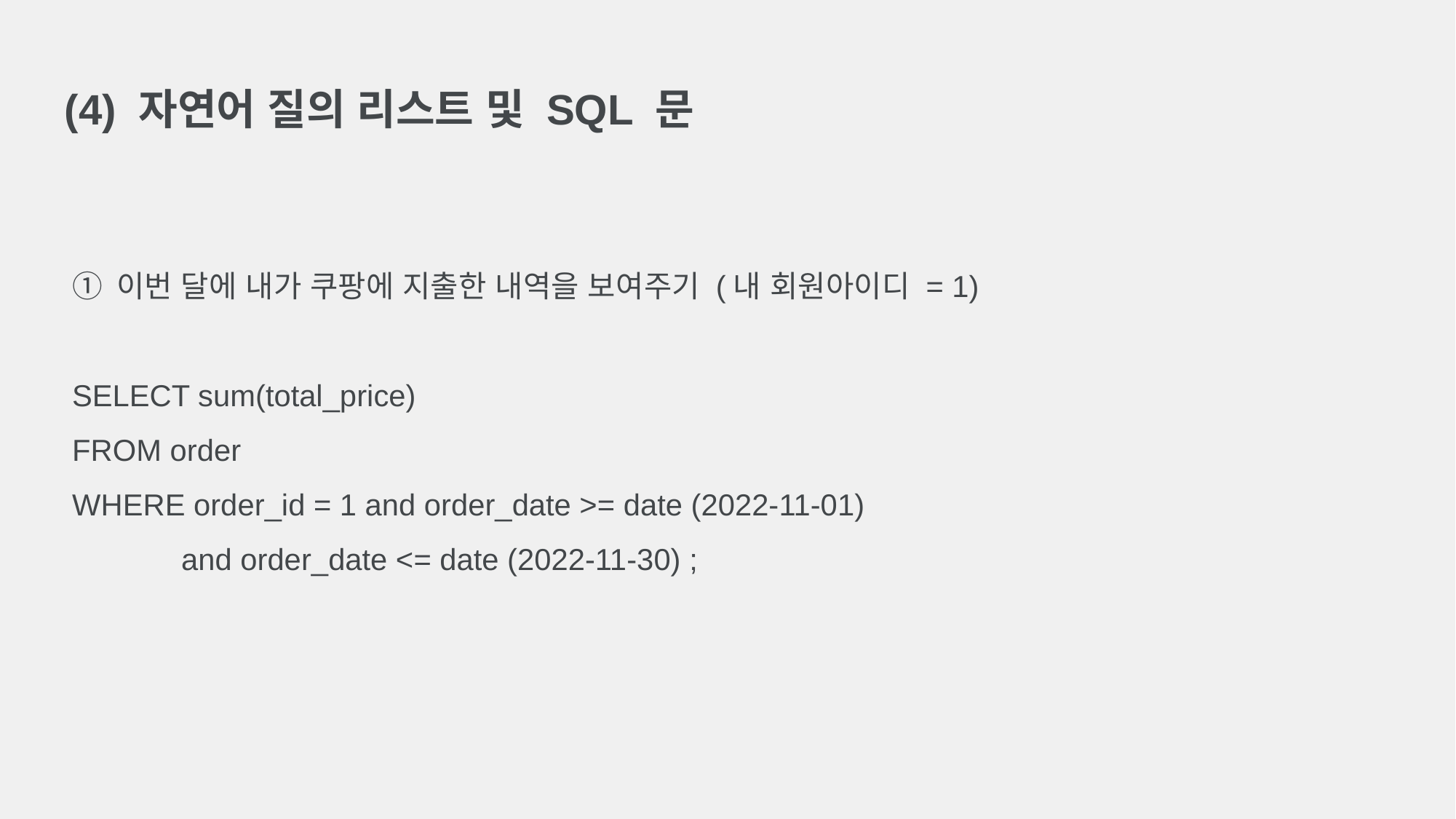

(4) 자연어 질의 리스트 및 SQL 문
① 이번 달에 내가 쿠팡에 지출한 내역을 보여주기 (내 회원아이디 = 1)

SELECT sum(total_price)
FROM order
WHERE order_id = 1 and order_date >= date (2022-11-01)
	and order_date <= date (2022-11-30) ;